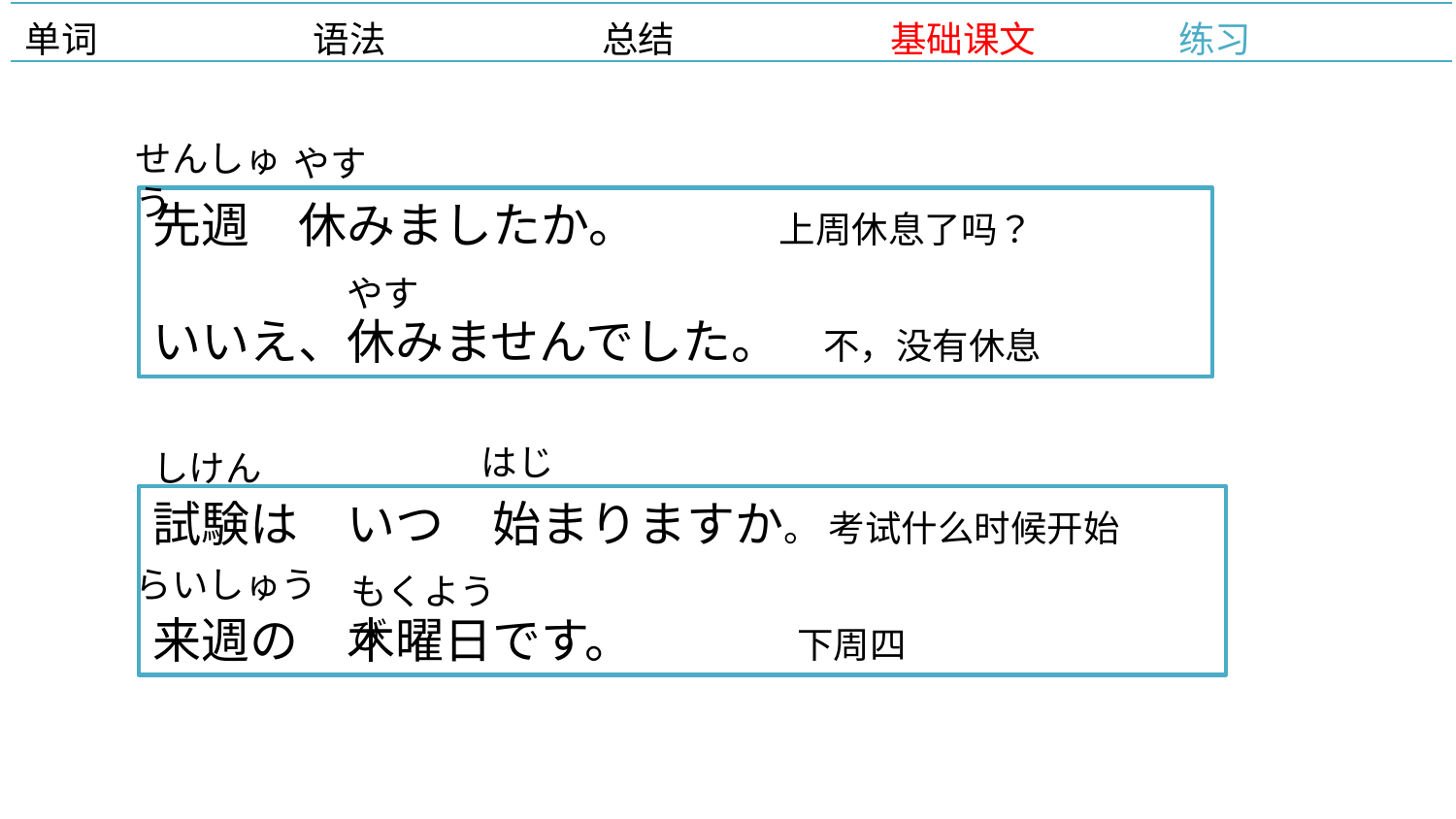

| 单词 | 语法 | 总结 | 基础课文 | 练习 |
| --- | --- | --- | --- | --- |
せんしゅう
やす
先週　休みましたか。             上周休息了吗？

いいえ、休みませんでした。    不，没有休息
やす
はじ
しけん
試験は　いつ　始まりますか。 考试什么时候开始

来週の　木曜日です。               下周四
らいしゅう
もくようび